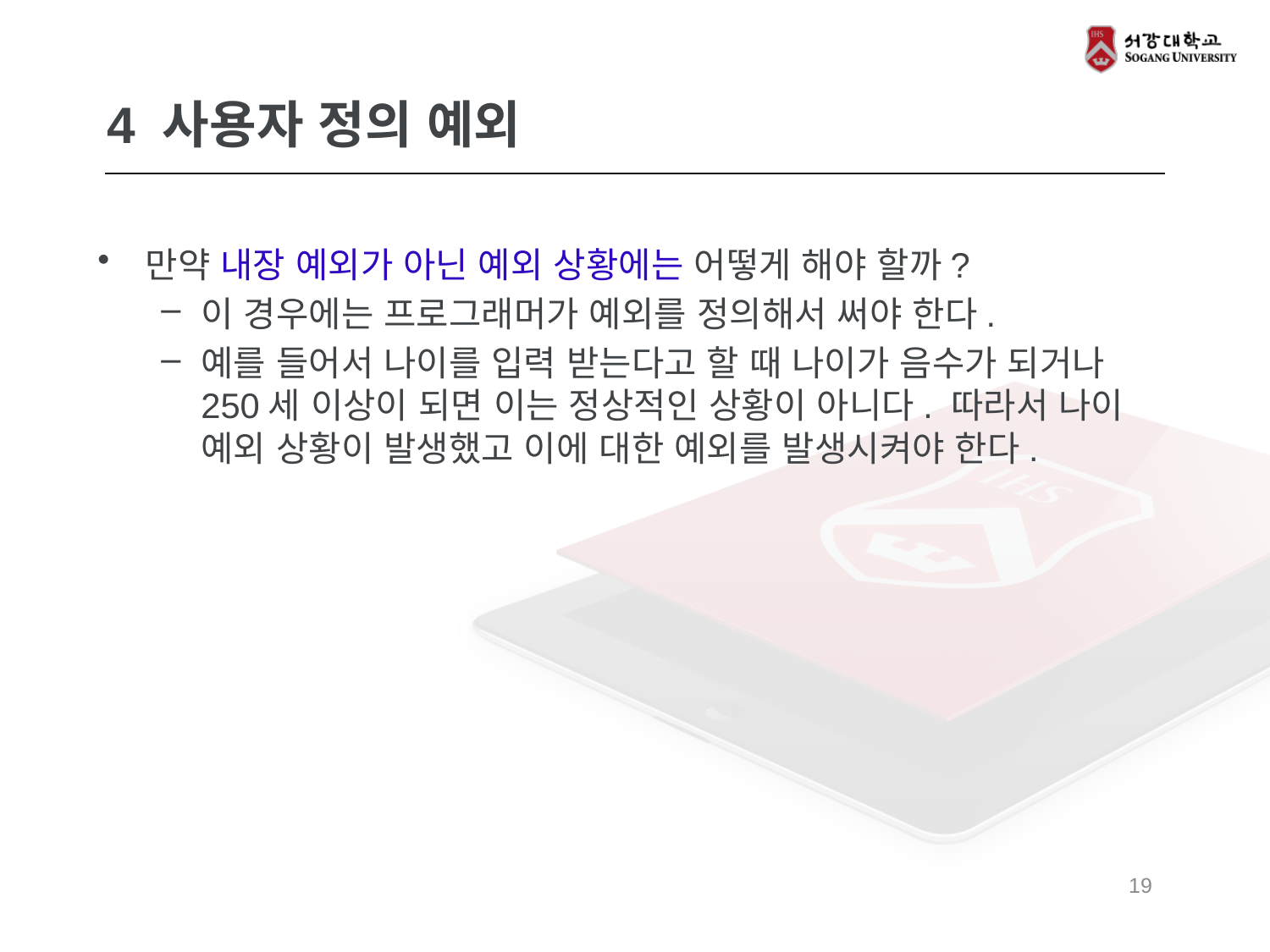

# 4 사용자 정의 예외
만약 내장 예외가 아닌 예외 상황에는 어떻게 해야 할까?
이 경우에는 프로그래머가 예외를 정의해서 써야 한다.
예를 들어서 나이를 입력 받는다고 할 때 나이가 음수가 되거나 250세 이상이 되면 이는 정상적인 상황이 아니다. 따라서 나이 예외 상황이 발생했고 이에 대한 예외를 발생시켜야 한다.

19